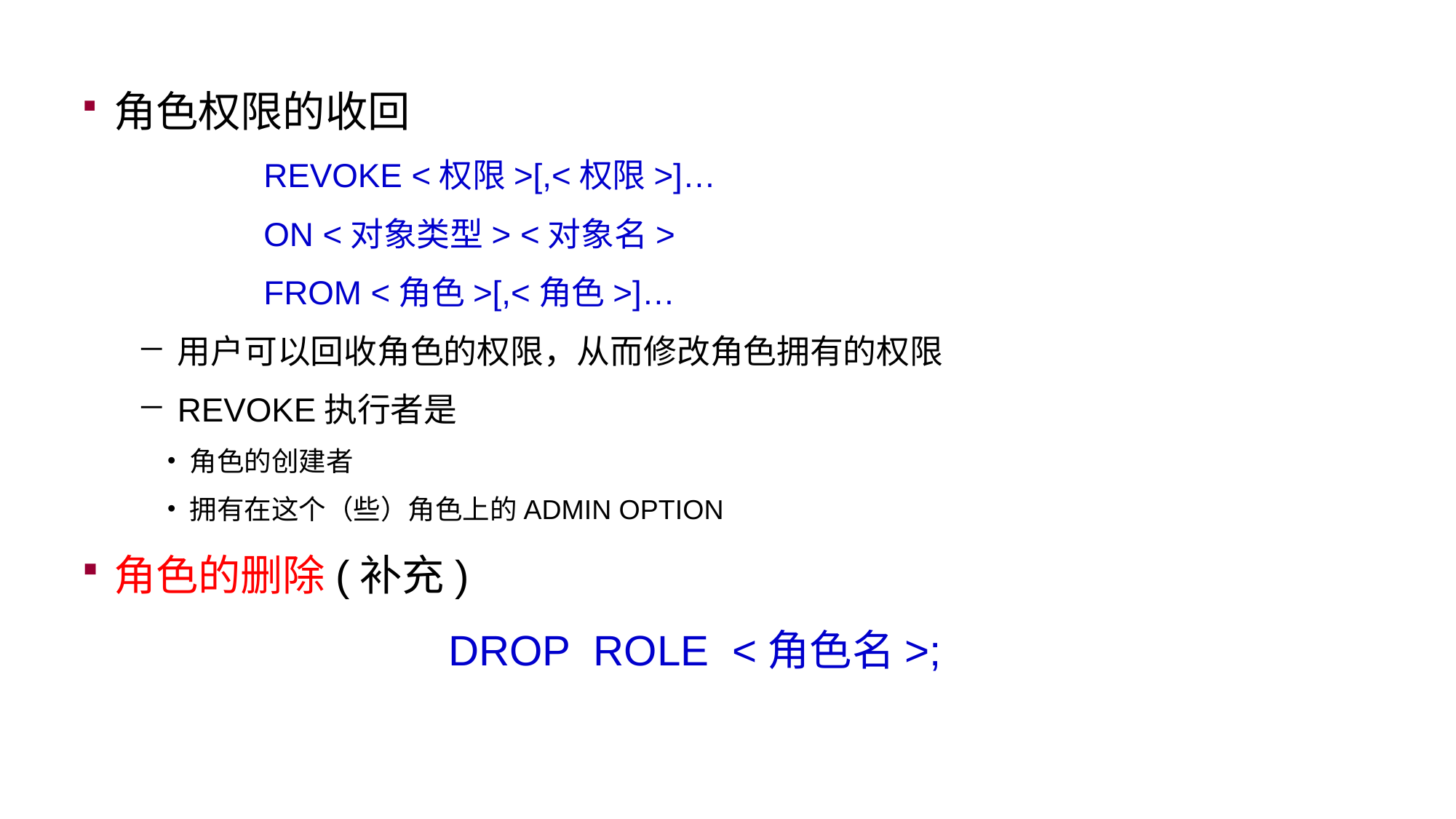

角色权限的收回
               REVOKE <权限>[,<权限>]…
               ON <对象类型> <对象名>
               FROM <角色>[,<角色>]…
用户可以回收角色的权限，从而修改角色拥有的权限
REVOKE执行者是
角色的创建者
拥有在这个（些）角色上的ADMIN OPTION
角色的删除(补充)
                               DROP  ROLE  <角色名>;
44